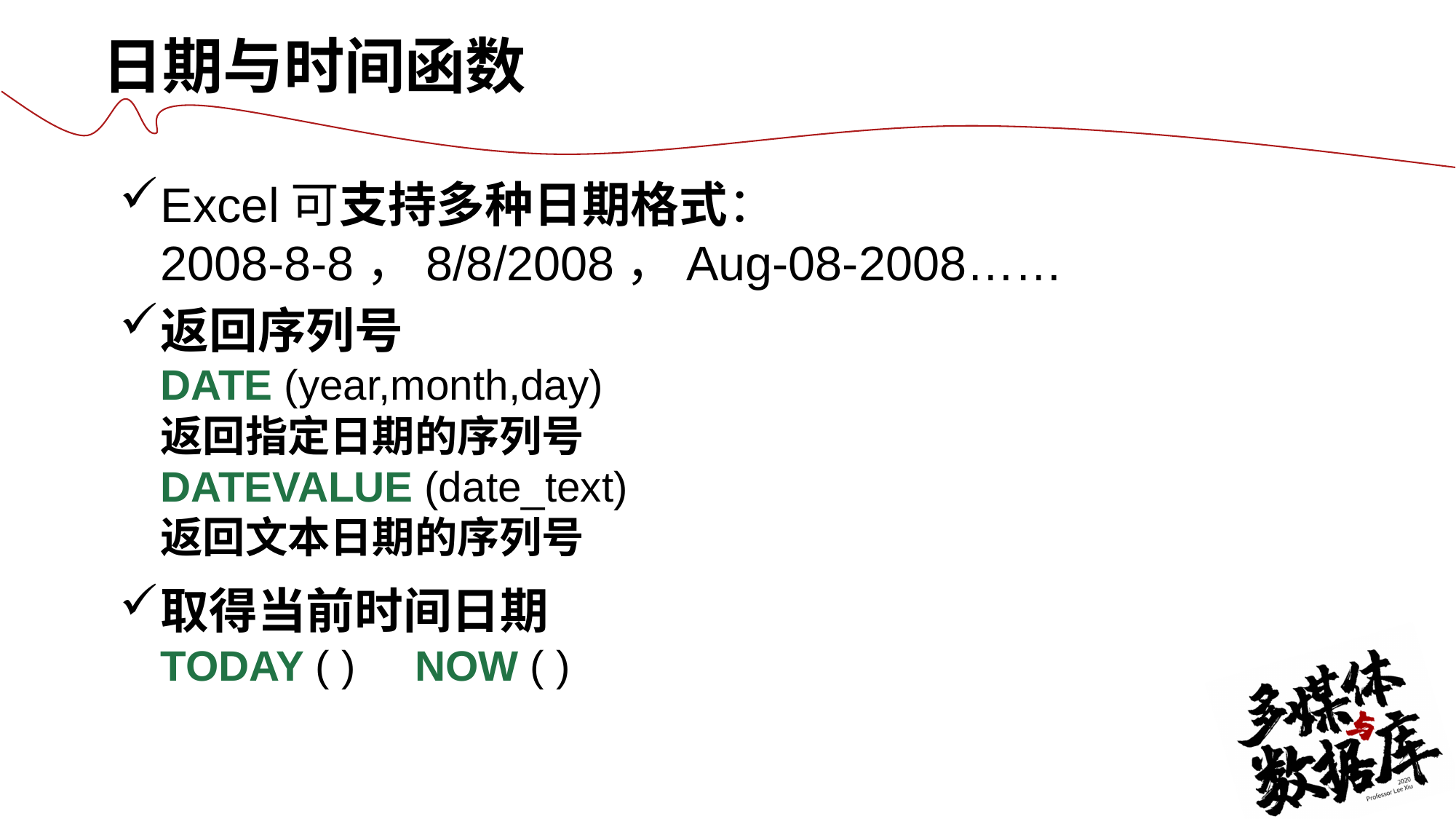

日期与时间函数
Excel可支持多种日期格式：
2008-8-8，8/8/2008，Aug-08-2008……
返回序列号
DATE (year,month,day)
返回指定日期的序列号
DATEVALUE (date_text)
返回文本日期的序列号
取得当前时间日期
TODAY ( )     NOW ( )